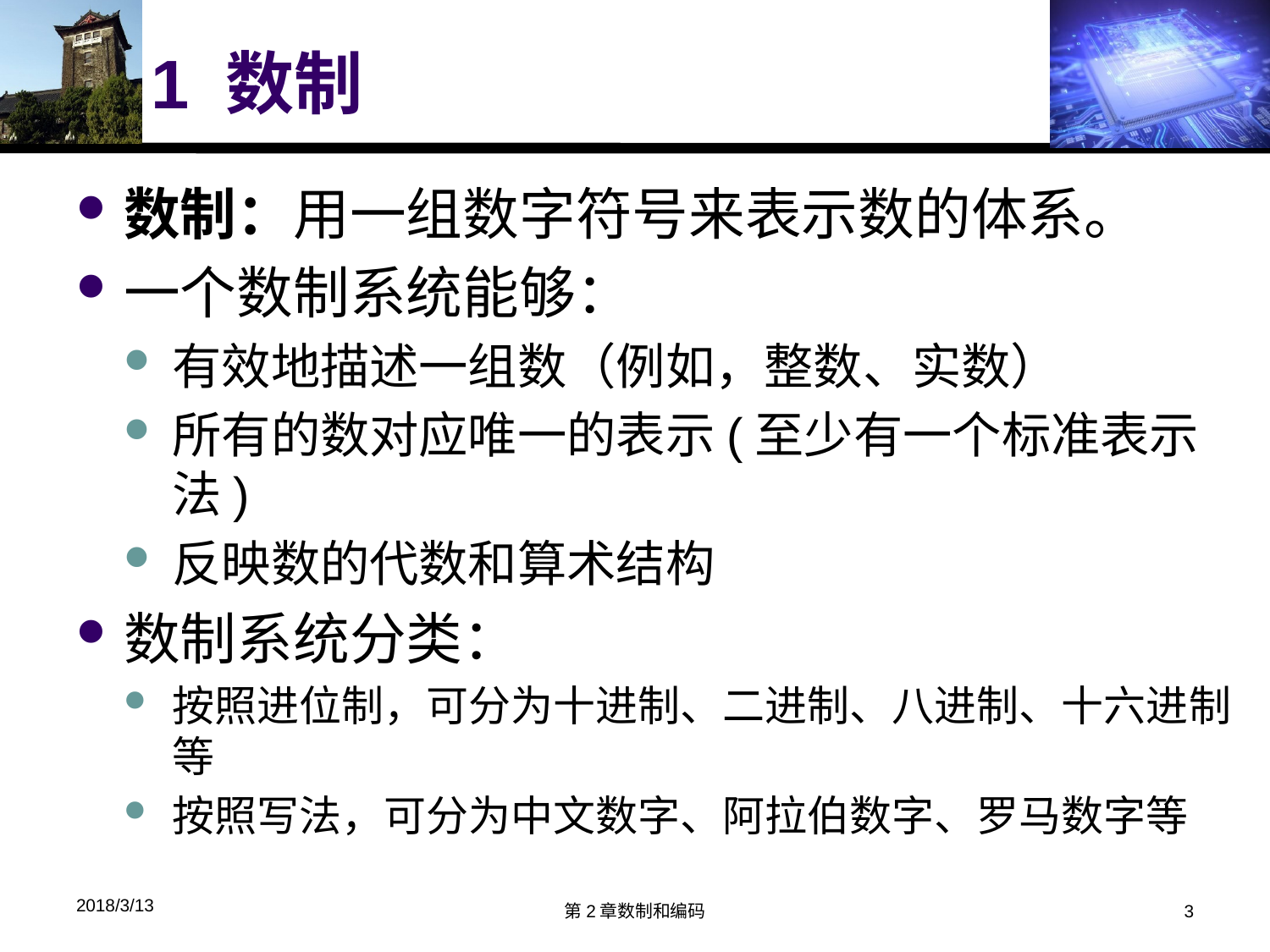

# 1 数制
数制：用一组数字符号来表示数的体系。
一个数制系统能够：
有效地描述一组数（例如，整数、实数）
所有的数对应唯一的表示(至少有一个标准表示法)
反映数的代数和算术结构
数制系统分类：
按照进位制，可分为十进制、二进制、八进制、十六进制等
按照写法，可分为中文数字、阿拉伯数字、罗马数字等
2018/3/13
第2章数制和编码
3